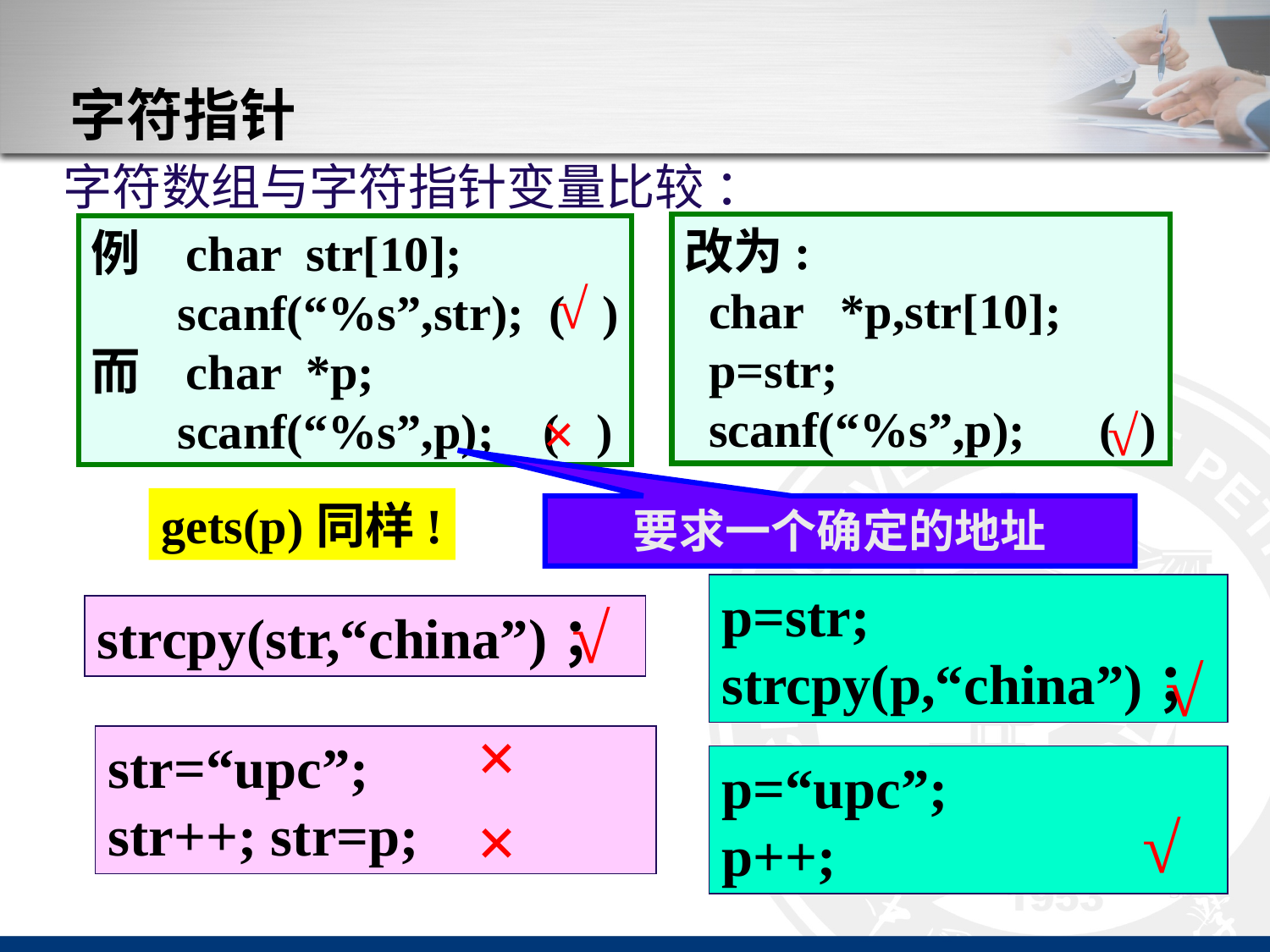

# 字符指针
字符数组与字符指针变量比较 ：
改为:
  char   *p,str[10];
  p=str;
  scanf(“%s”,p);      (  )
例   char  str[10];
       scanf(“%s”,str);  (   )
而   char  *p;
       scanf(“%s”,p);    (   )
√
×
√
gets(p)同样!
要求一个确定的地址
p=str;
strcpy(p,“china”)；
√
strcpy(str,“china”)；
√
×
str=“upc”;
str++; str=p;
p=“upc”;
p++;
×
√
35